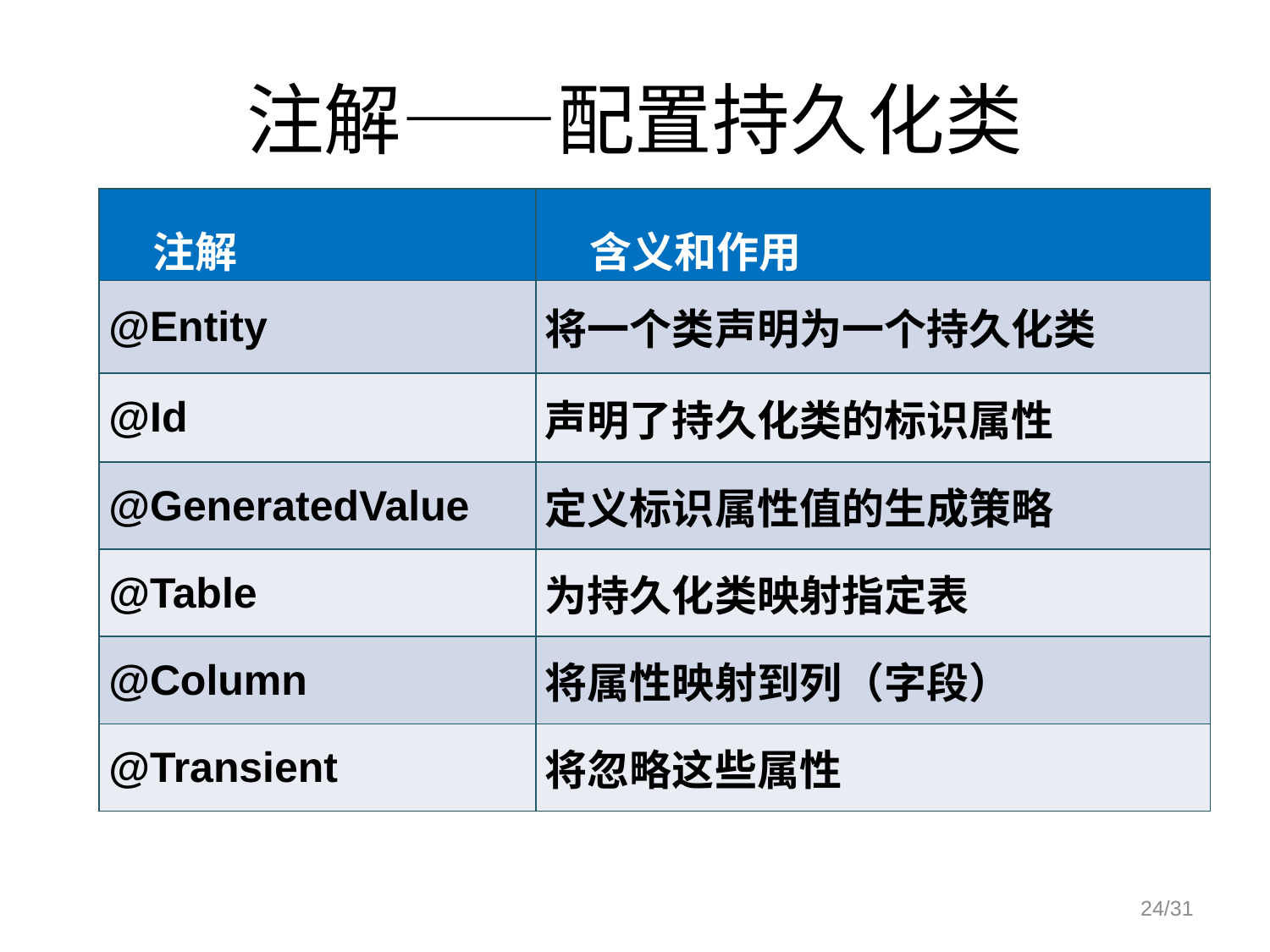

# 注解——配置持久化类
| 注解 | 含义和作用 |
| --- | --- |
| @Entity | 将一个类声明为一个持久化类 |
| @Id | 声明了持久化类的标识属性 |
| @GeneratedValue | 定义标识属性值的生成策略 |
| @Table | 为持久化类映射指定表 |
| @Column | 将属性映射到列（字段） |
| @Transient | 将忽略这些属性 |
24/31